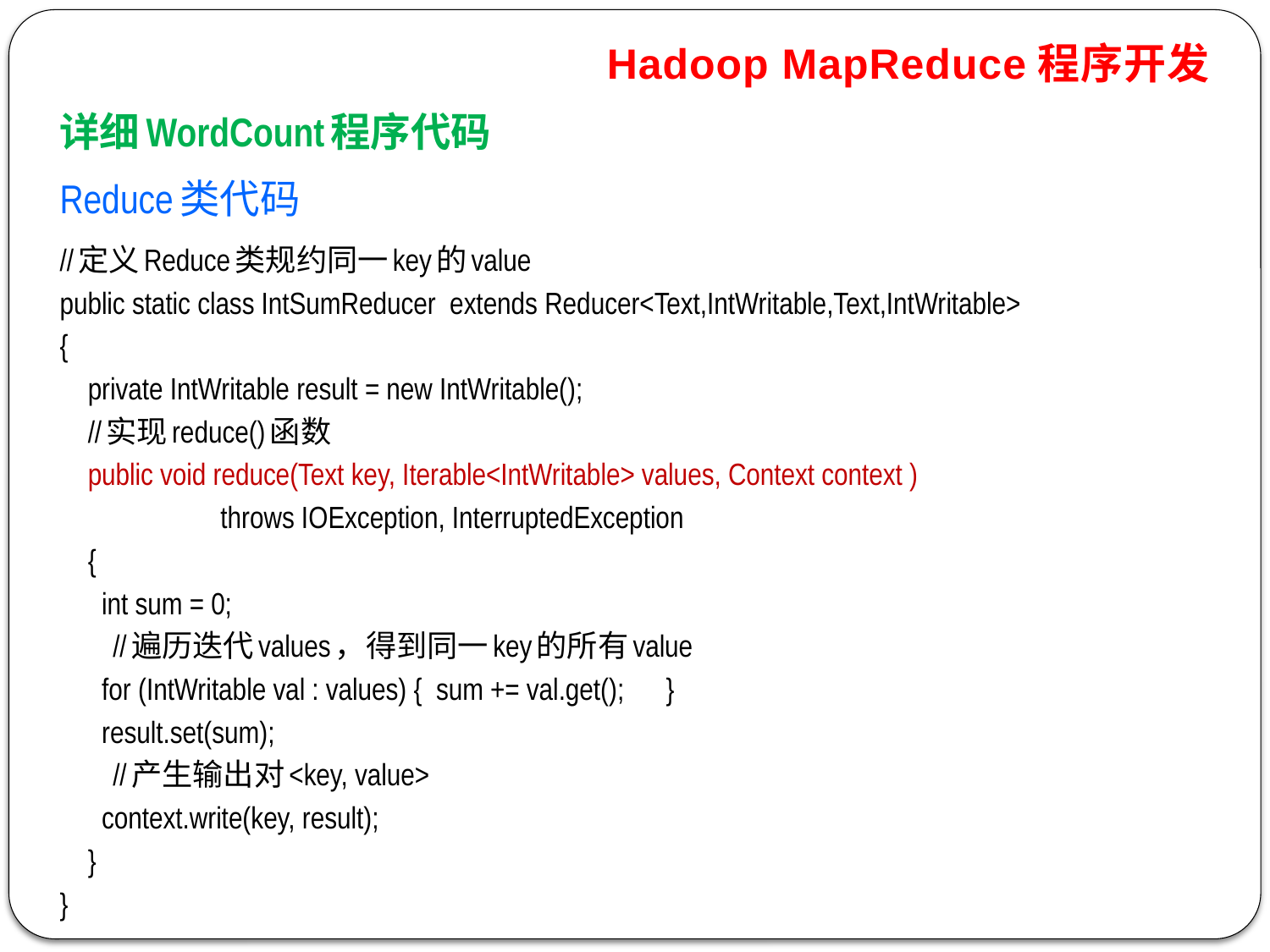

Hadoop MapReduce程序开发
详细WordCount程序代码
Reduce类代码
//定义Reduce类规约同一key的value
public static class IntSumReducer  extends Reducer<Text,IntWritable,Text,IntWritable>
{
    private IntWritable result = new IntWritable();
    //实现reduce()函数
    public void reduce(Text key, Iterable<IntWritable> values, Context context )
                       throws IOException, InterruptedException
    {
      int sum = 0;
  　//遍历迭代values，得到同一key的所有value
      for (IntWritable val : values) {  sum += val.get();      }
      result.set(sum);
  　//产生输出对<key, value>
      context.write(key, result);
    }
}